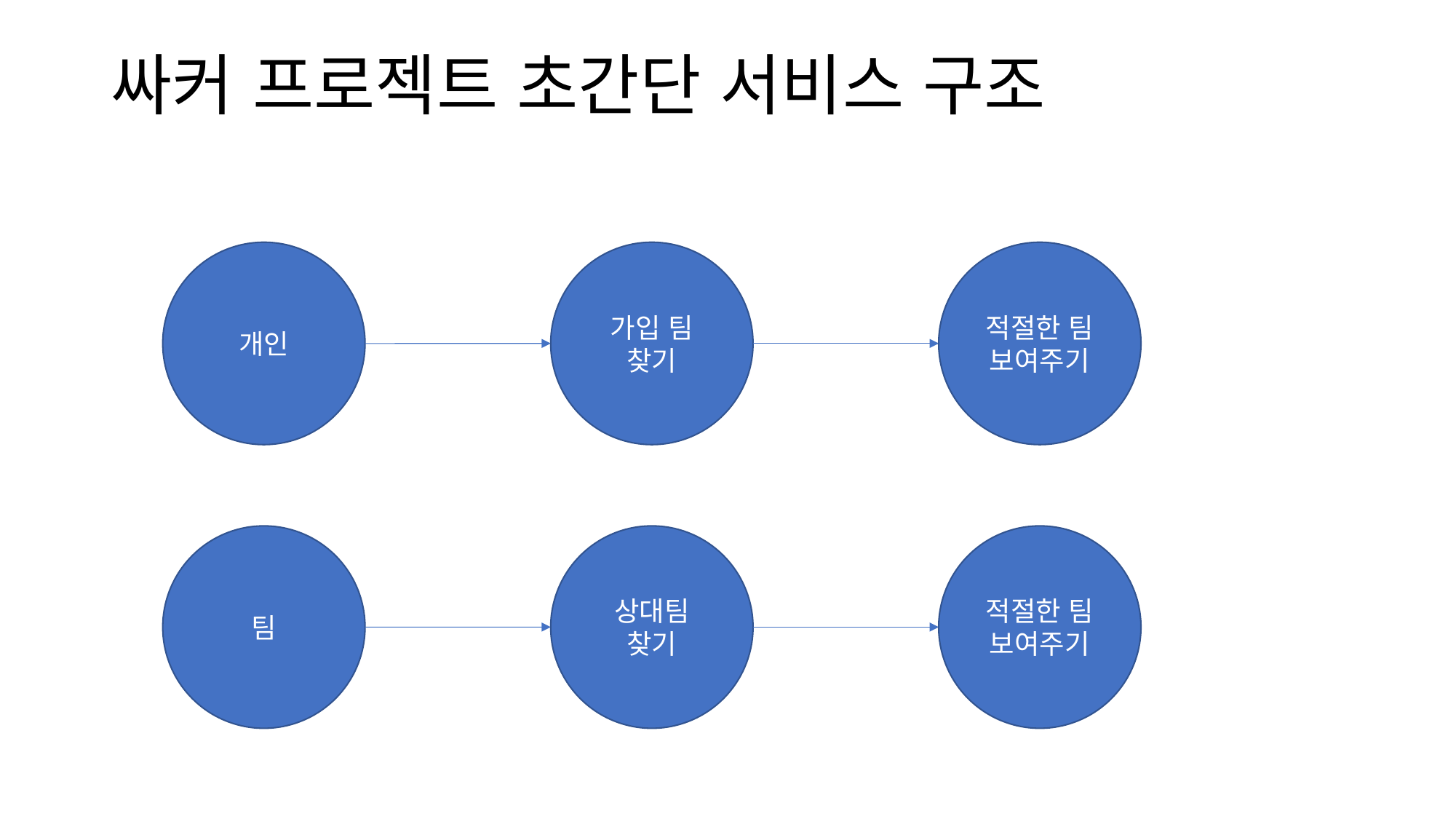

# 싸커 프로젝트 초간단 서비스 구조
개인
가입 팀 찾기
적절한 팀 보여주기
팀
상대팀 찾기
적절한 팀 보여주기